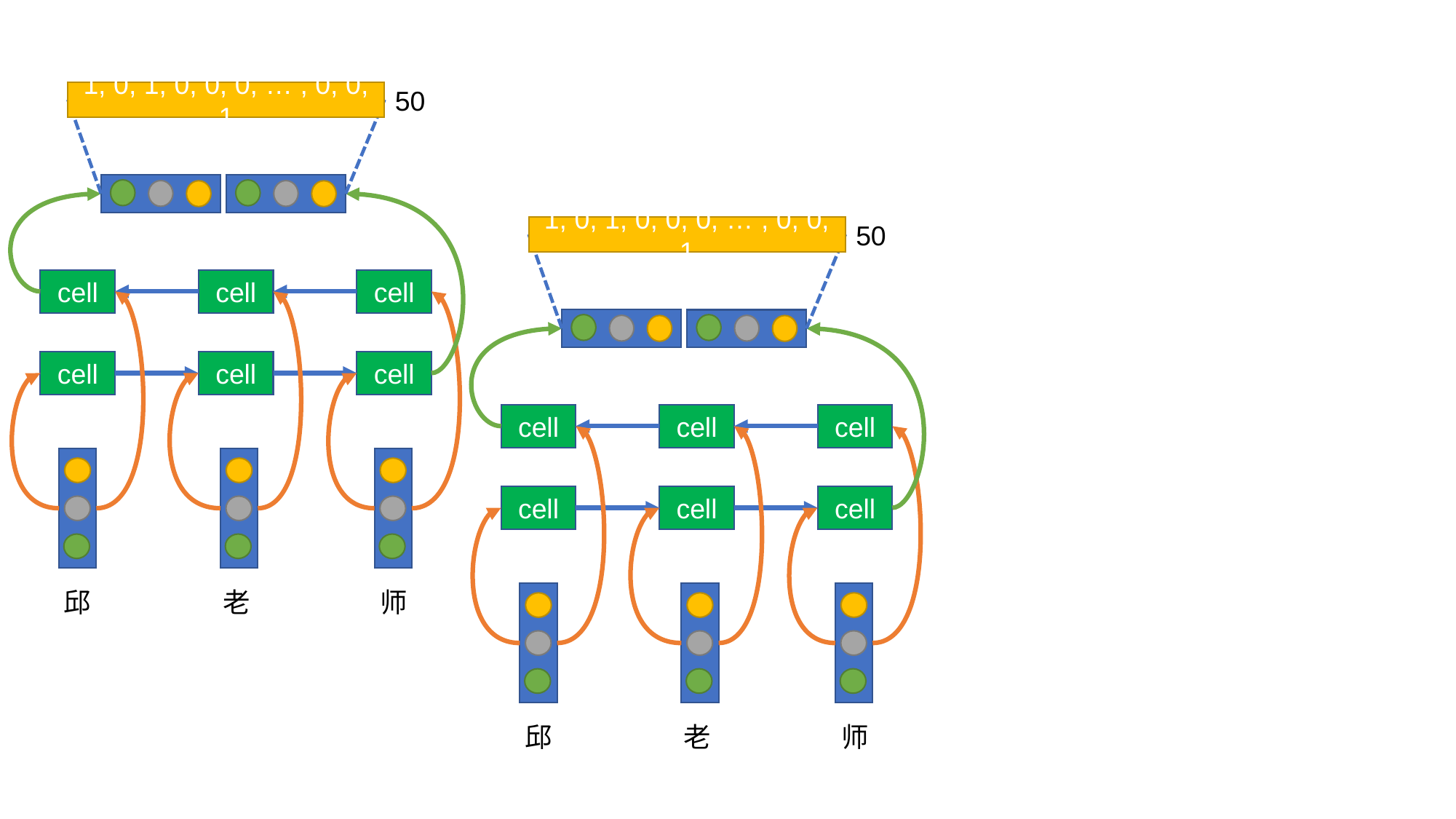

50
1, 0, 1, 0, 0, 0, … , 0, 0, 1

cell
cell
cell
cell
cell
cell

邱
老
师
50
1, 0, 1, 0, 0, 0, … , 0, 0, 1

cell
cell
cell
cell
cell
cell

邱
老
师